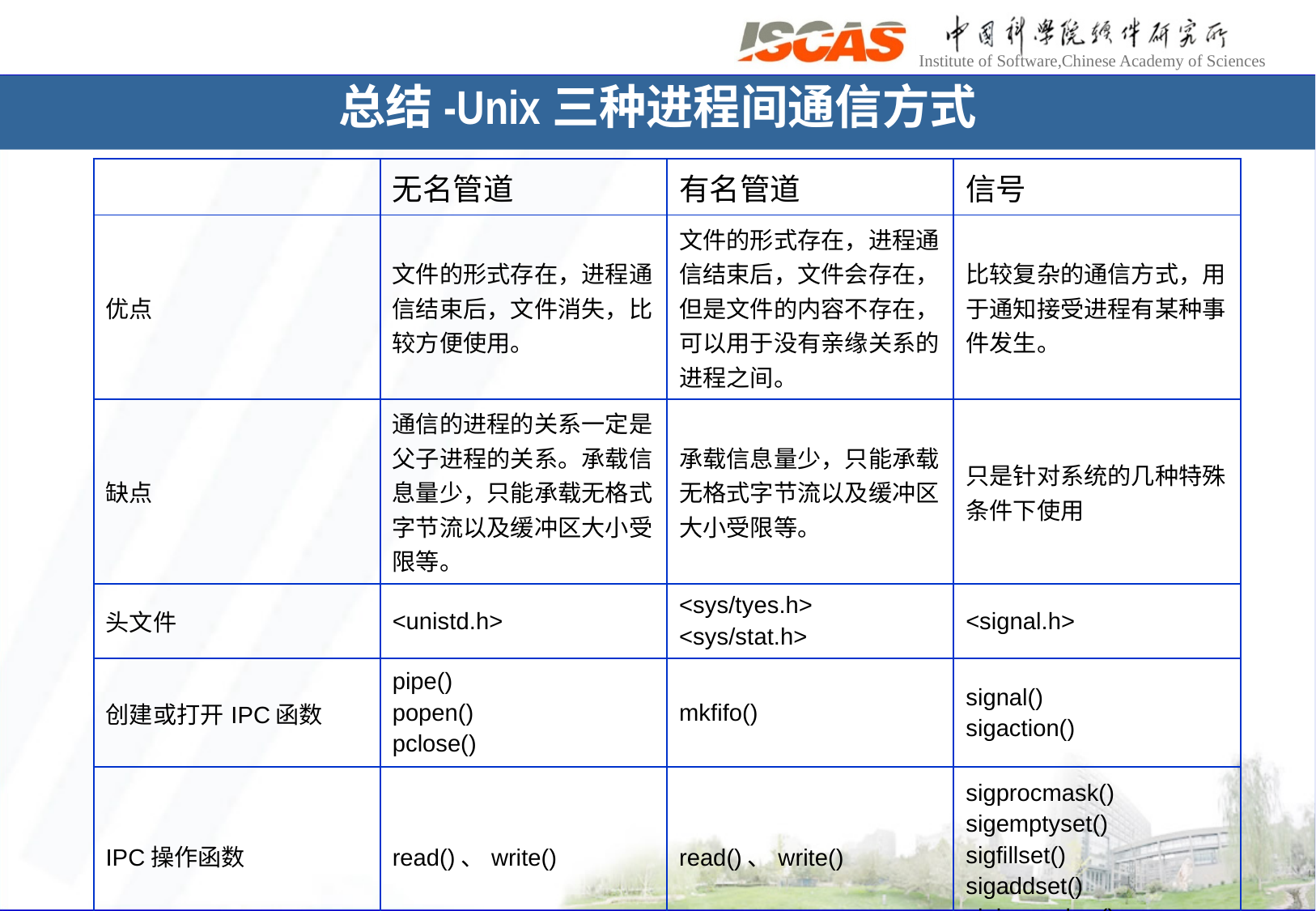

总结-Unix三种进程间通信方式
|  | 无名管道 | 有名管道 | 信号 |
| --- | --- | --- | --- |
| 优点 | 文件的形式存在，进程通信结束后，文件消失，比较方便使用。 | 文件的形式存在，进程通信结束后，文件会存在，但是文件的内容不存在，可以用于没有亲缘关系的进程之间。 | 比较复杂的通信方式，用于通知接受进程有某种事件发生。 |
| 缺点 | 通信的进程的关系一定是父子进程的关系。承载信息量少，只能承载无格式字节流以及缓冲区大小受限等。 | 承载信息量少，只能承载无格式字节流以及缓冲区大小受限等。 | 只是针对系统的几种特殊条件下使用 |
| 头文件 | <unistd.h> | <sys/tyes.h> <sys/stat.h> | <signal.h> |
| 创建或打开IPC函数 | pipe() popen() pclose() | mkfifo() | signal() sigaction() |
| IPC操作函数 | read()、write() | read()、write() | sigprocmask() sigemptyset() sigfillset() sigaddset() sigismember() |